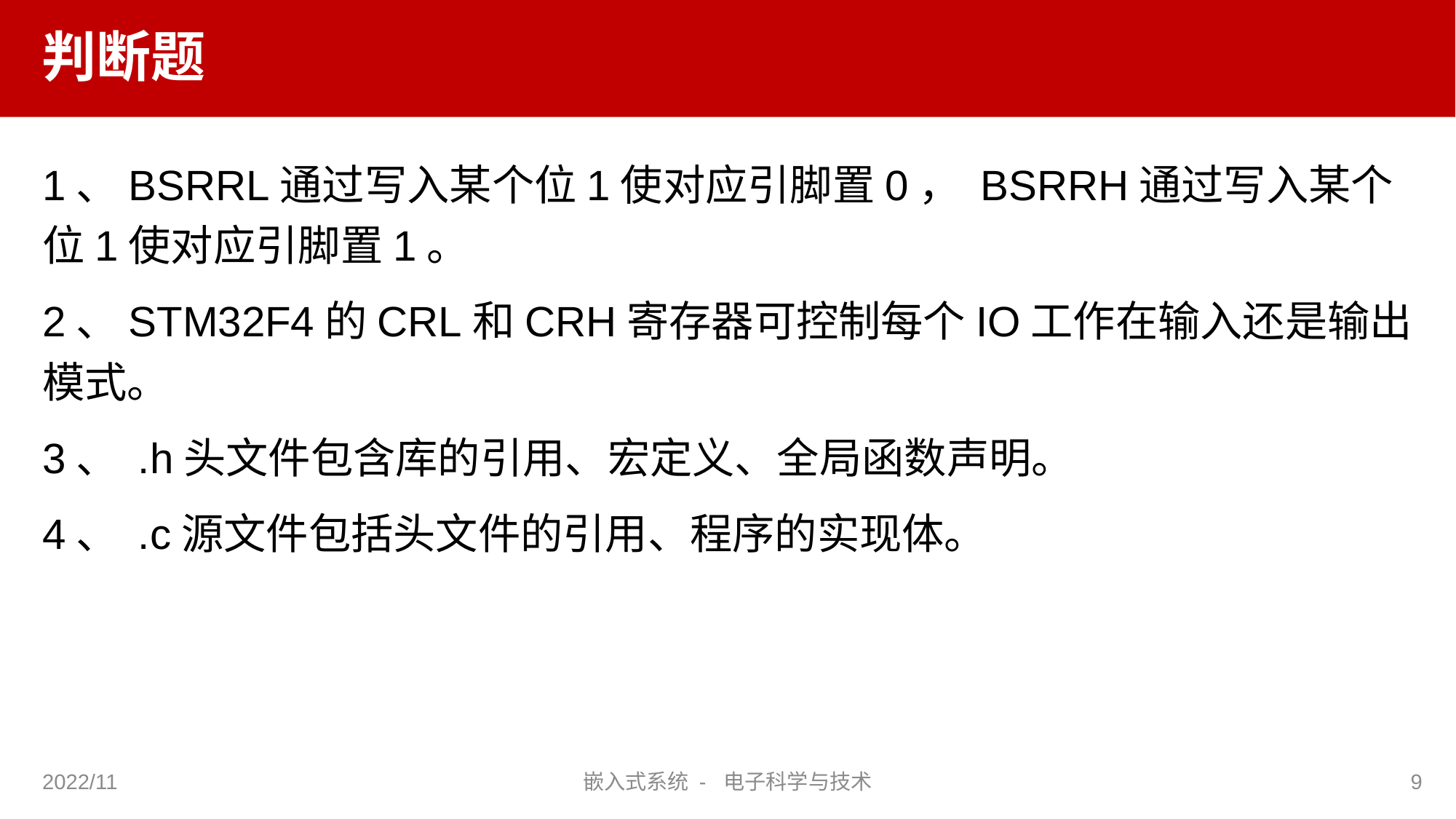

# 判断题
1、BSRRL通过写入某个位1使对应引脚置0， BSRRH通过写入某个位1使对应引脚置1。
2、STM32F4的CRL和CRH寄存器可控制每个IO工作在输入还是输出模式。
3、 .h头文件包含库的引用、宏定义、全局函数声明。
4、 .c源文件包括头文件的引用、程序的实现体。
2022/11
嵌入式系统 -  电子科学与技术
9